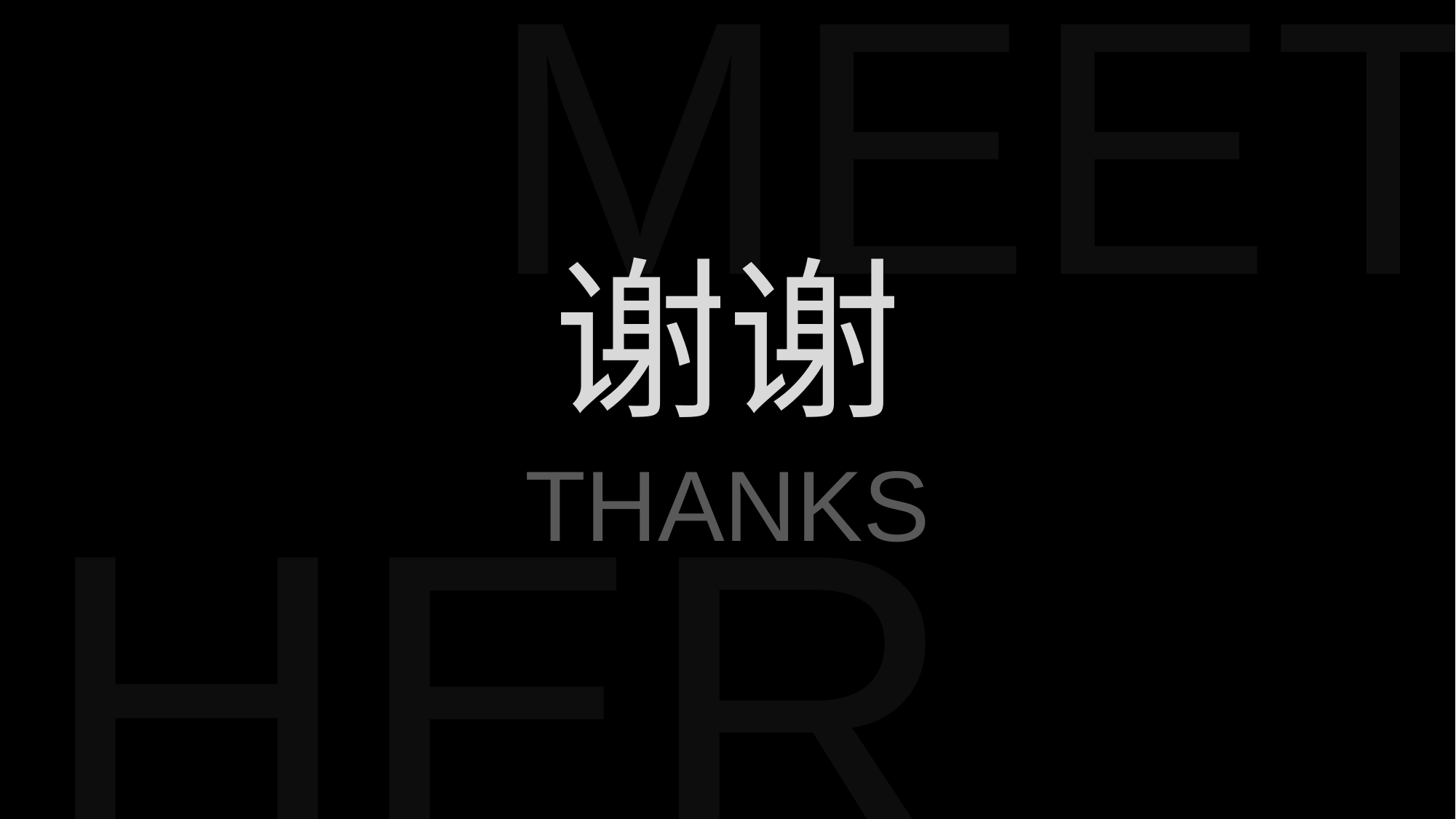

MEET
性能测试
谢谢
HERE
THANKS
PERFORMANCE
TESTING